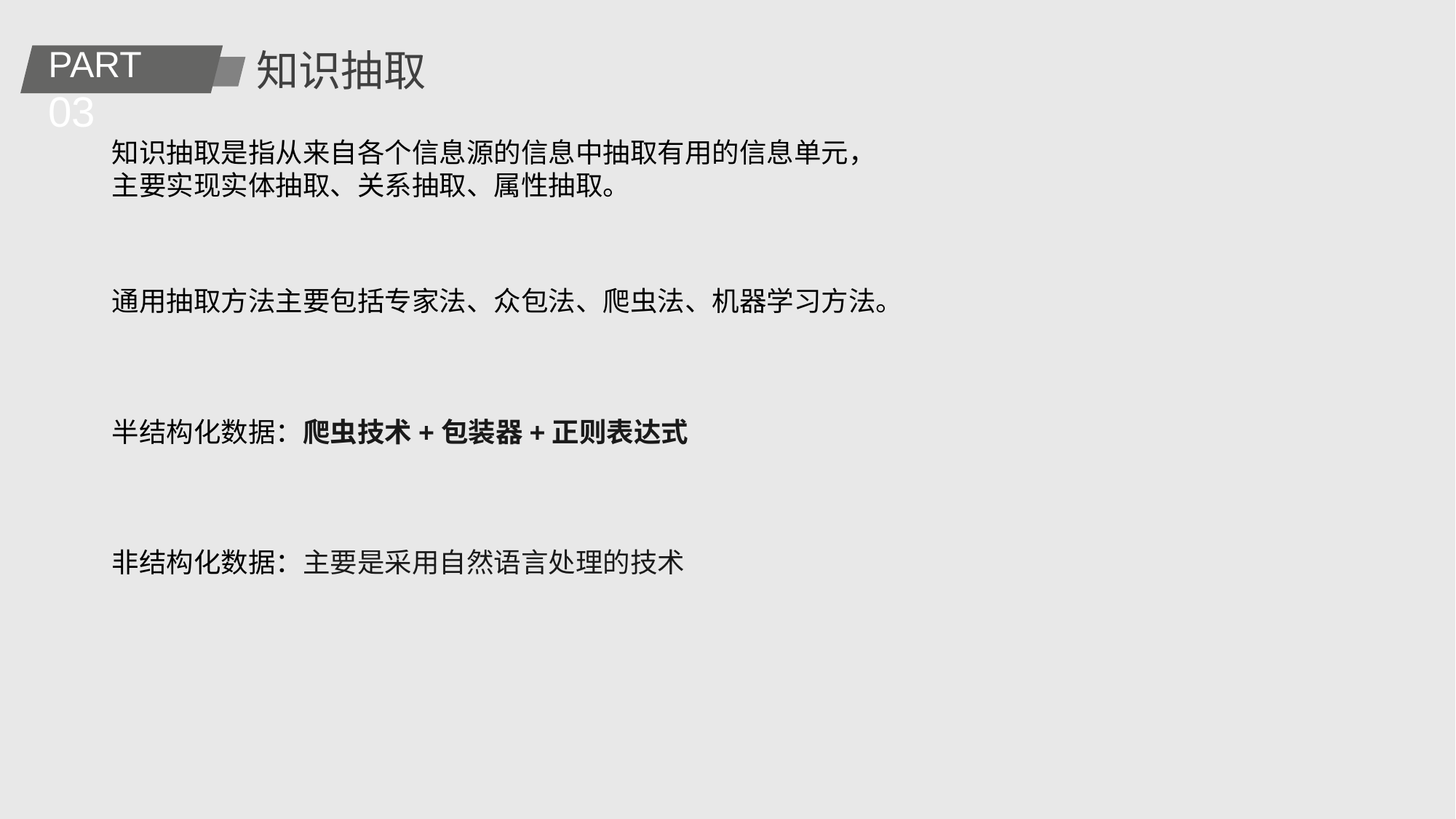

PART 03
知识抽取

知识抽取是指从来自各个信息源的信息中抽取有用的信息单元，主要实现实体抽取、关系抽取、属性抽取。
通用抽取方法主要包括专家法、众包法、爬虫法、机器学习方法。
半结构化数据：爬虫技术+包装器+正则表达式
非结构化数据：主要是采用自然语言处理的技术